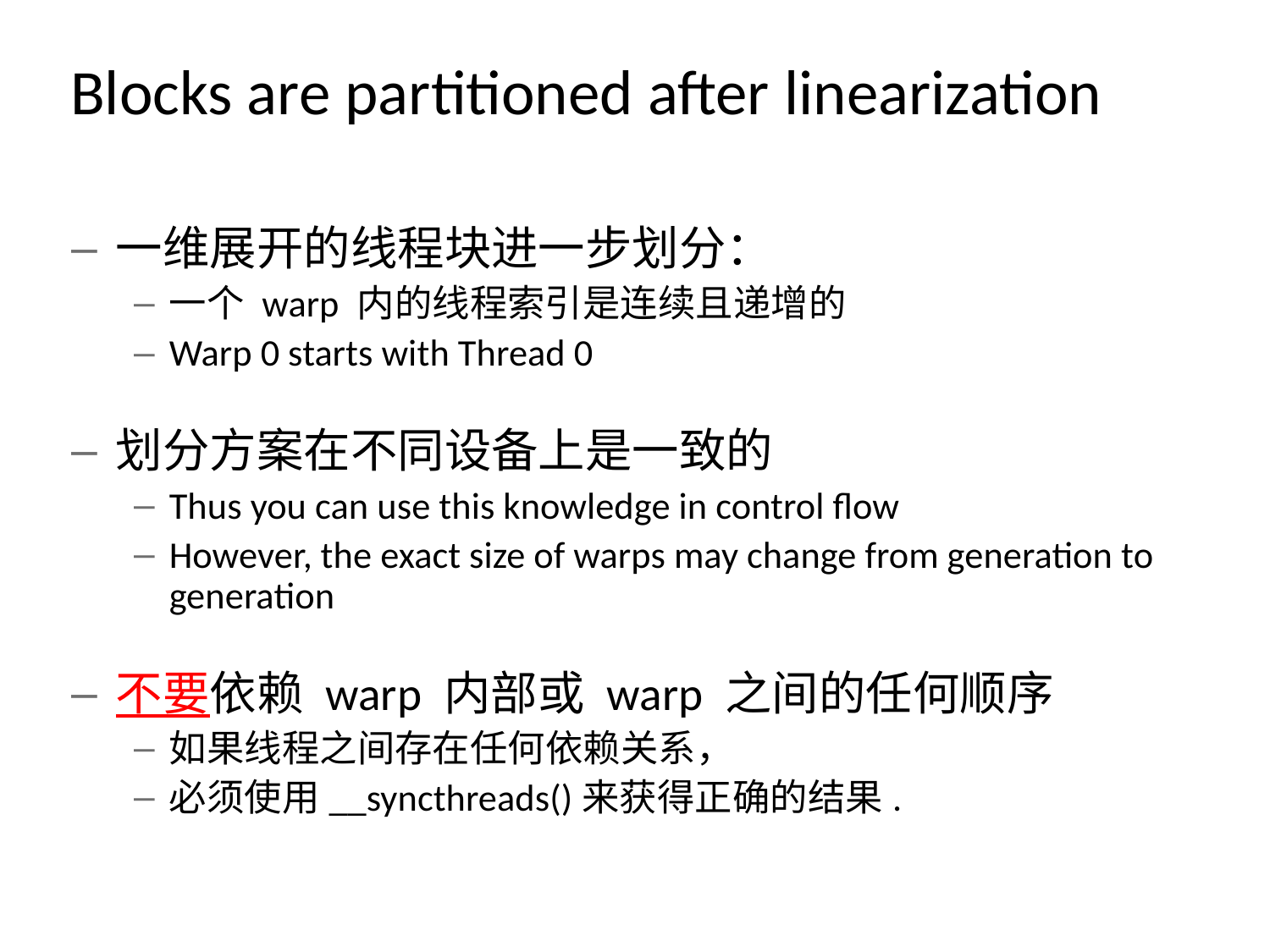

# Blocks are partitioned after linearization
一维展开的线程块进一步划分：
一个 warp 内的线程索引是连续且递增的
Warp 0 starts with Thread 0

划分方案在不同设备上是一致的
Thus you can use this knowledge in control flow
However, the exact size of warps may change from generation to generation

不要依赖 warp 内部或 warp 之间的任何顺序
如果线程之间存在任何依赖关系，
必须使用__syncthreads()来获得正确的结果.